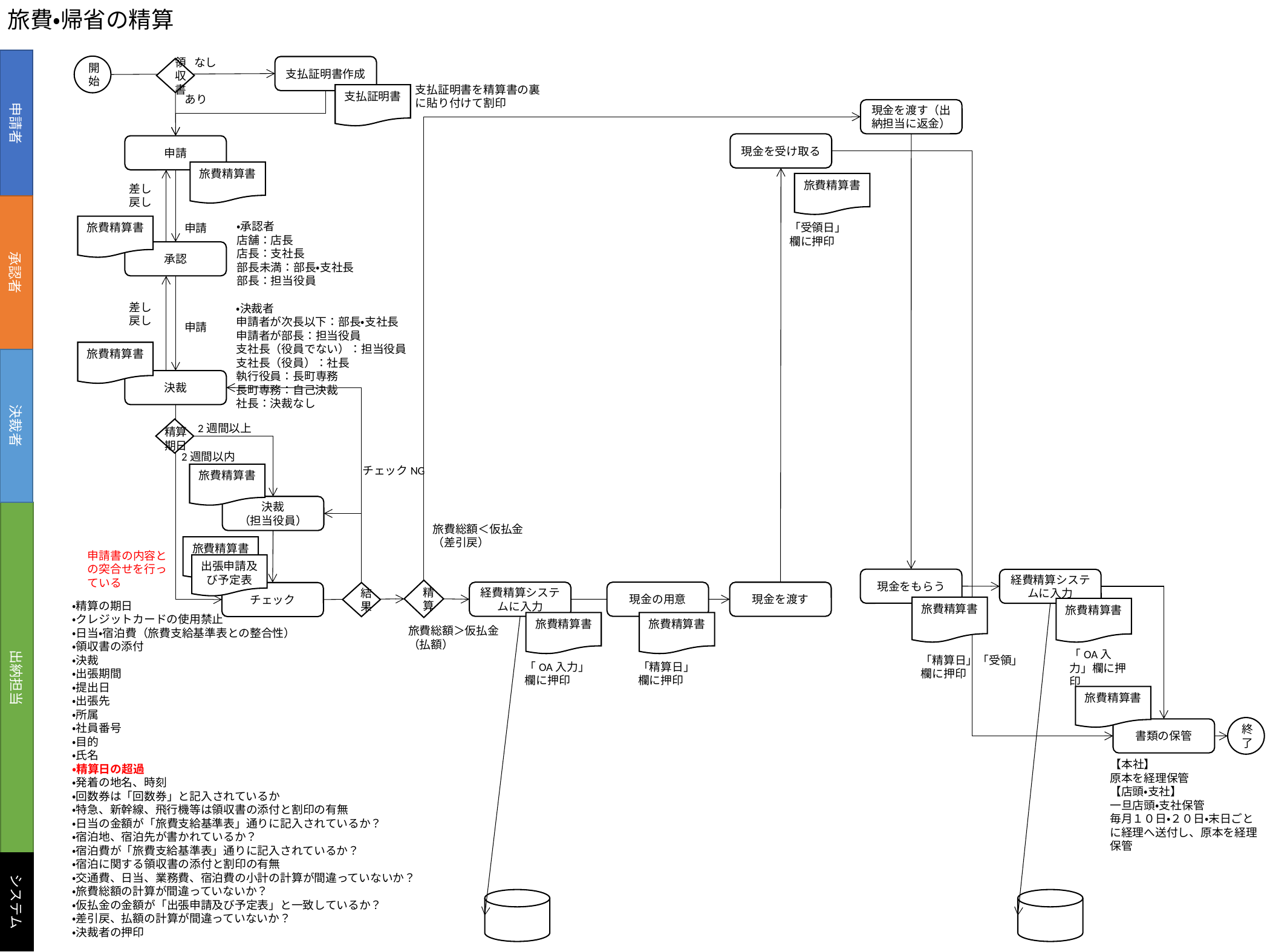

旅費・帰省の精算
申請者
なし
開始
支払証明書作成
領収書
支払証明書を精算書の裏に貼り付けて割印
支払証明書
あり
現金を渡す（出納担当に返金）
現金を受け取る
申請
旅費精算書
旅費精算書
差し戻し
承認者
・承認者
店舗：店長
店長：支社長
部長未満：部長・支社長
部長：担当役員
「受領日」欄に押印
旅費精算書
申請
承認
差し戻し
・決裁者
申請者が次長以下：部長・支社長
申請者が部長：担当役員
支社長（役員でない）：担当役員
支社長（役員）：社長
執行役員：長町専務
長町専務：自己決裁
社長：決裁なし
申請
旅費精算書
決裁者
決裁
2週間以上

精算期日
2週間以内
チェックNG
旅費精算書
決裁
（担当役員）
出納担当
旅費総額＜仮払金
（差引戻）
旅費精算書
申請書の内容との突合せを行っている
出張申請及び予定表
現金をもらう
経費精算システムに入力
精算
経費精算システムに入力
現金の用意
現金を渡す
チェック
結果
・精算の期日
・クレジットカードの使用禁止
・日当・宿泊費（旅費支給基準表との整合性）
・領収書の添付
・決裁
・出張期間
・提出日
・出張先
・所属
・社員番号
・目的
・氏名
・精算日の超過
・発着の地名、時刻
・回数券は「回数券」と記入されているか
・特急、新幹線、飛行機等は領収書の添付と割印の有無
・日当の金額が「旅費支給基準表」通りに記入されているか？
・宿泊地、宿泊先が書かれているか？
・宿泊費が「旅費支給基準表」通りに記入されているか？
・宿泊に関する領収書の添付と割印の有無
・交通費、日当、業務費、宿泊費の小計の計算が間違っていないか？
・旅費総額の計算が間違っていないか？
・仮払金の金額が「出張申請及び予定表」と一致しているか？
・差引戻、払額の計算が間違っていないか？
・決裁者の押印
旅費精算書

旅費精算書
旅費精算書
旅費精算書
旅費総額＞仮払金
（払額）
「OA入力」欄に押印
「精算日」「受領」欄に押印
「OA入力」欄に押印
「精算日」欄に押印
旅費精算書
終了
書類の保管
【本社】
原本を経理保管
【店頭・支社】
一旦店頭・支社保管
毎月１０日・２０日・末日ごとに経理へ送付し、原本を経理保管
システム